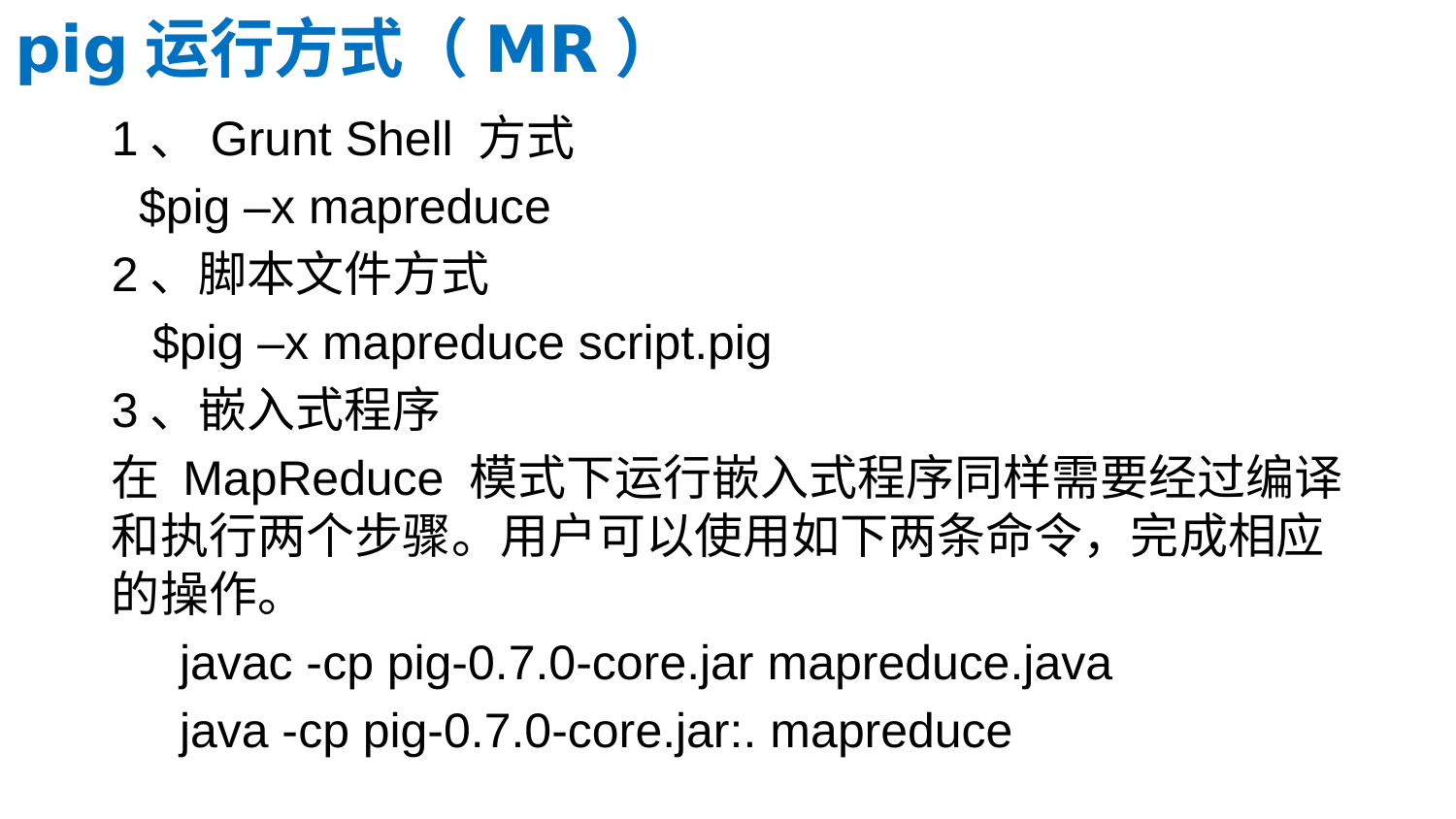

pig运行方式（MR）
1、Grunt Shell 方式
  $pig –x mapreduce
2、脚本文件方式
   $pig –x mapreduce script.pig
3、嵌入式程序
在 MapReduce 模式下运行嵌入式程序同样需要经过编译和执行两个步骤。用户可以使用如下两条命令，完成相应的操作。
     javac -cp pig-0.7.0-core.jar mapreduce.java
     java -cp pig-0.7.0-core.jar:. mapreduce